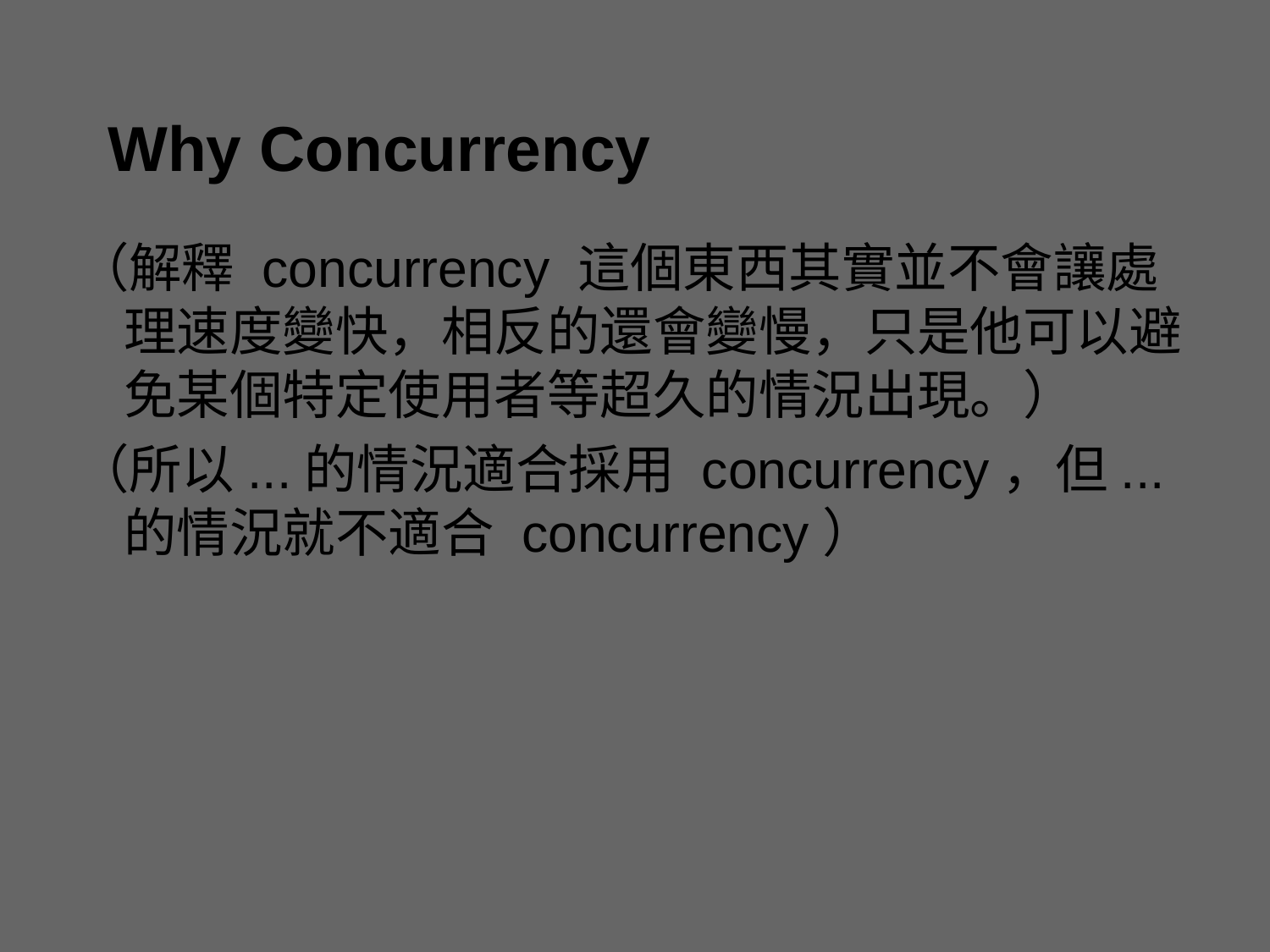

# Why Concurrency
（解釋 concurrency 這個東西其實並不會讓處理速度變快，相反的還會變慢，只是他可以避免某個特定使用者等超久的情況出現。）
（所以...的情況適合採用 concurrency，但...的情況就不適合 concurrency）